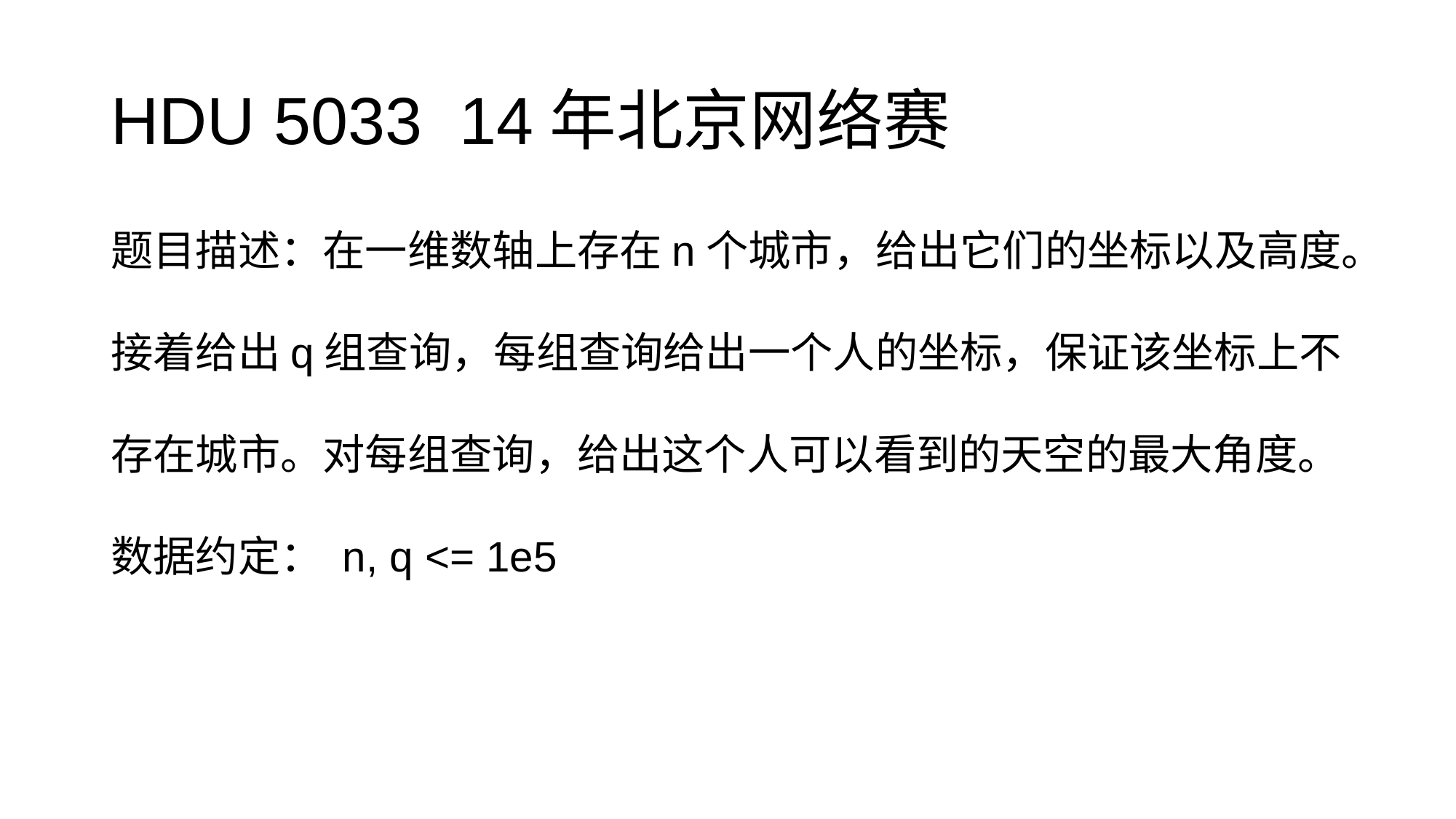

# HDU 5033  14年北京网络赛
题目描述：在一维数轴上存在n个城市，给出它们的坐标以及高度。

接着给出q组查询，每组查询给出一个人的坐标，保证该坐标上不

存在城市。对每组查询，给出这个人可以看到的天空的最大角度。

数据约定： n, q <= 1e5